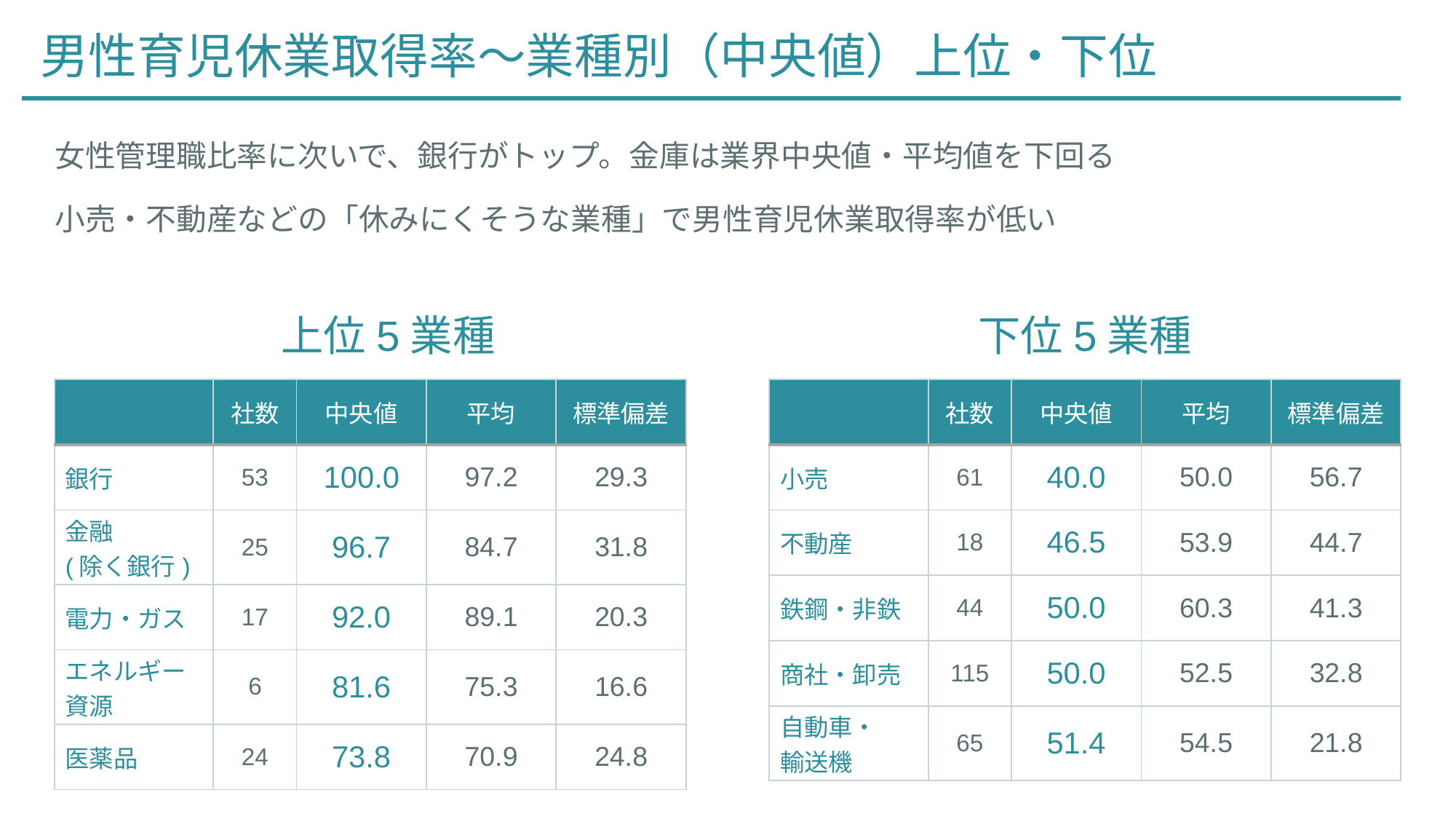

男性育児休業取得率〜業種別（中央値）上位・下位
女性管理職比率に次いで、銀行がトップ。金庫は業界中央値・平均値を下回る
小売・不動産などの「休みにくそうな業種」で男性育児休業取得率が低い
上位5業種
下位5業種
|  | 社数 | 中央値 | 平均 | 標準偏差 |
| --- | --- | --- | --- | --- |
| 銀行 | 53 | 100.0 | 97.2 | 29.3 |
| 金融 (除く銀行) | 25 | 96.7 | 84.7 | 31.8 |
| 電力・ガス | 17 | 92.0 | 89.1 | 20.3 |
| エネルギー 資源 | 6 | 81.6 | 75.3 | 16.6 |
| 医薬品 | 24 | 73.8 | 70.9 | 24.8 |
|  | 社数 | 中央値 | 平均 | 標準偏差 |
| --- | --- | --- | --- | --- |
| 小売 | 61 | 40.0 | 50.0 | 56.7 |
| 不動産 | 18 | 46.5 | 53.9 | 44.7 |
| 鉄鋼・非鉄 | 44 | 50.0 | 60.3 | 41.3 |
| 商社・卸売 | 115 | 50.0 | 52.5 | 32.8 |
| 自動車・ 輸送機 | 65 | 51.4 | 54.5 | 21.8 |